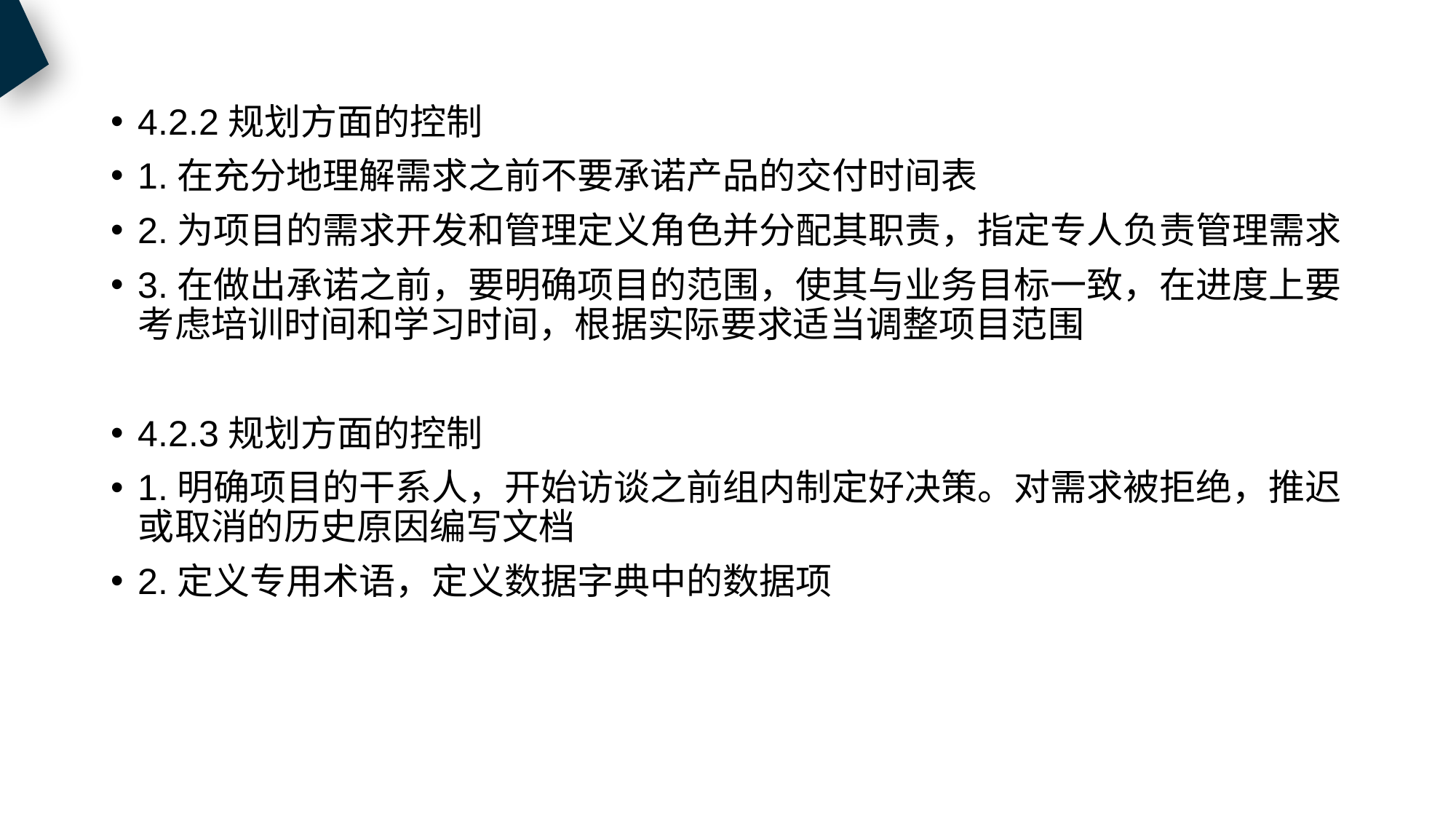

4.2.2规划方面的控制
1.在充分地理解需求之前不要承诺产品的交付时间表
2.为项目的需求开发和管理定义角色并分配其职责，指定专人负责管理需求
3.在做出承诺之前，要明确项目的范围，使其与业务目标一致，在进度上要考虑培训时间和学习时间，根据实际要求适当调整项目范围

4.2.3规划方面的控制
1.明确项目的干系人，开始访谈之前组内制定好决策。对需求被拒绝，推迟或取消的历史原因编写文档
2.定义专用术语，定义数据字典中的数据项